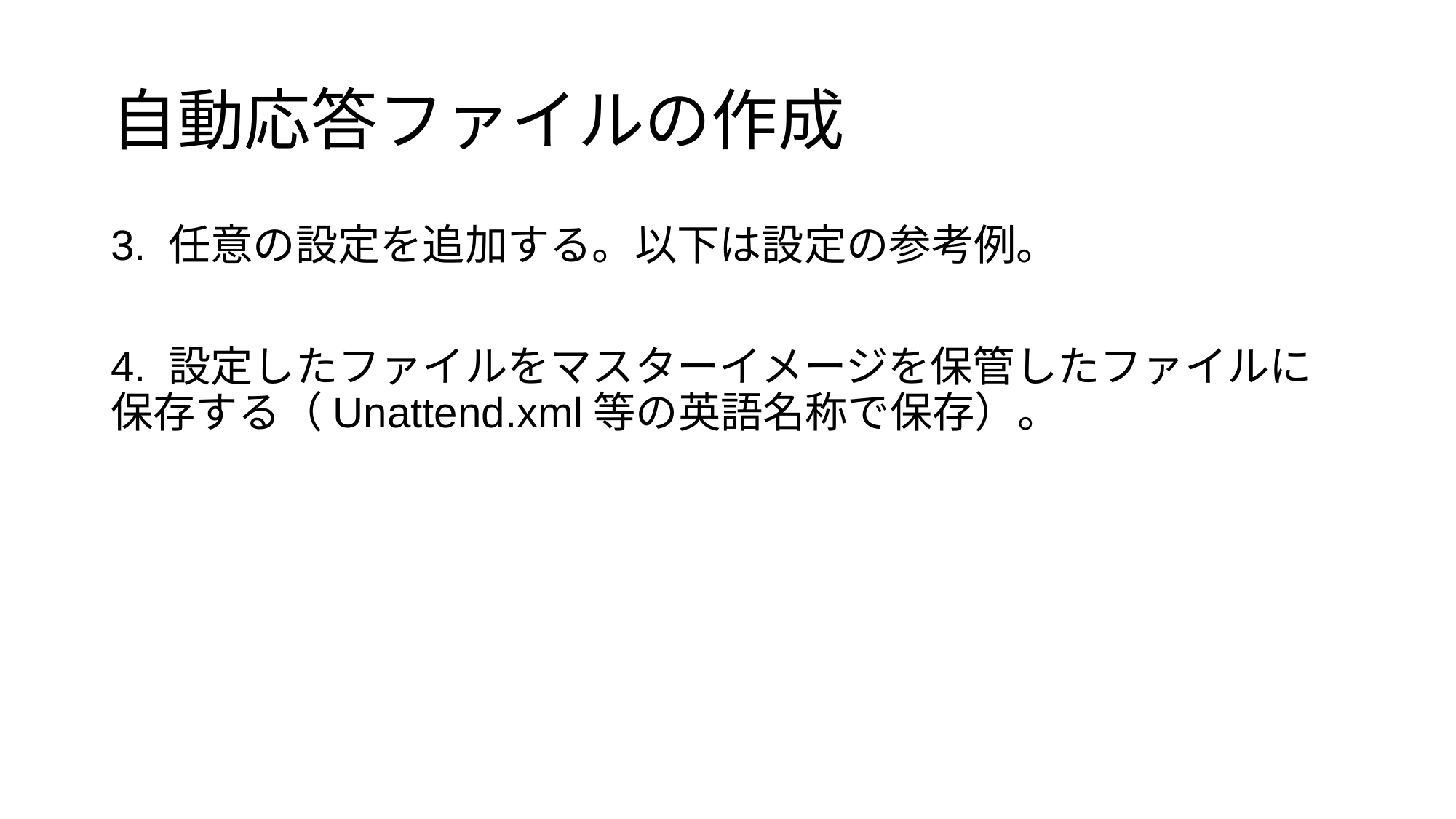

# 自動応答ファイルの作成
3. 任意の設定を追加する。以下は設定の参考例。

4. 設定したファイルをマスターイメージを保管したファイルに保存する（Unattend.xml等の英語名称で保存）。